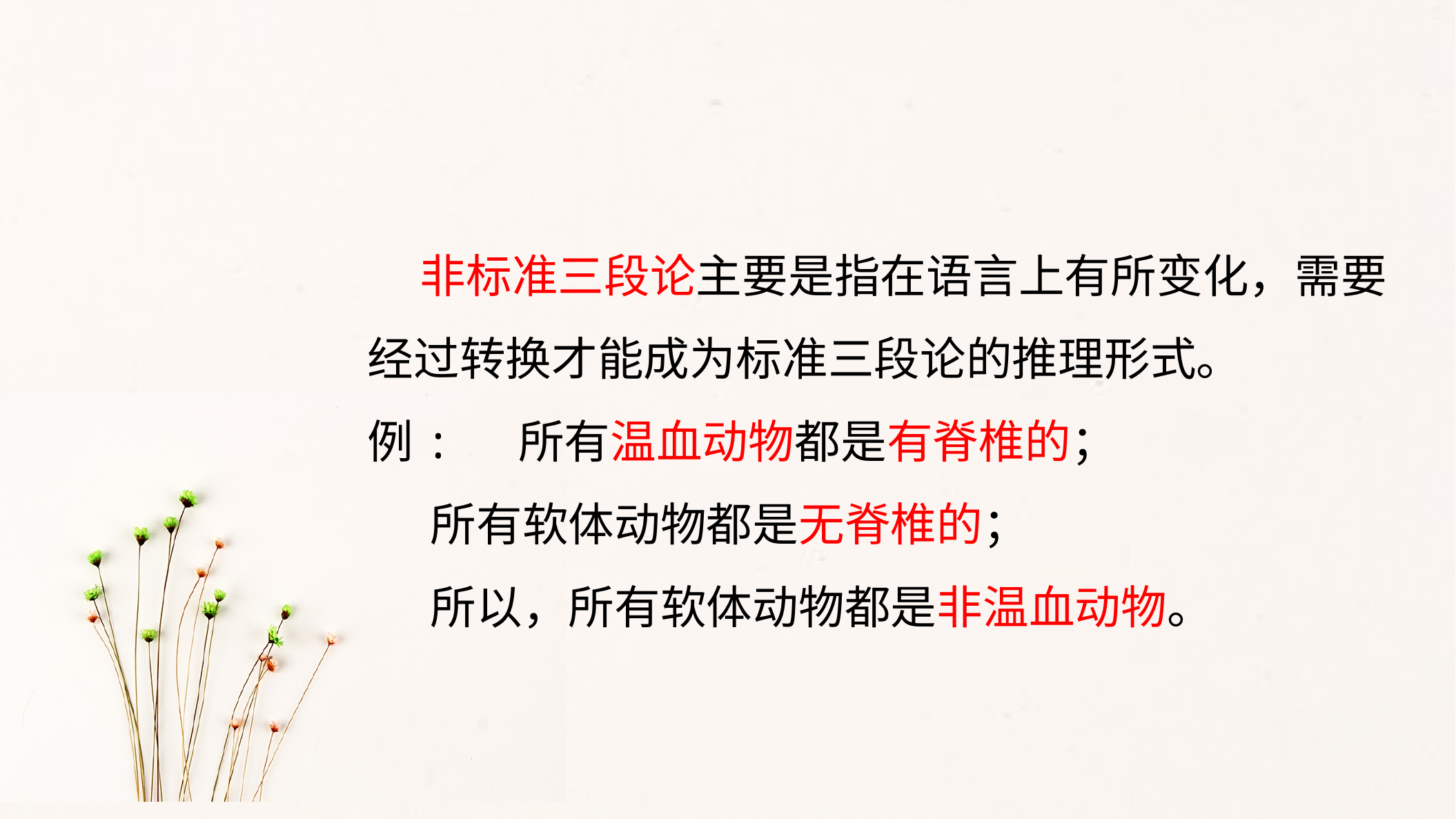

非标准三段论主要是指在语言上有所变化，需要经过转换才能成为标准三段论的推理形式。
例:  所有温血动物都是有脊椎的；
     所有软体动物都是无脊椎的；
     所以，所有软体动物都是非温血动物。